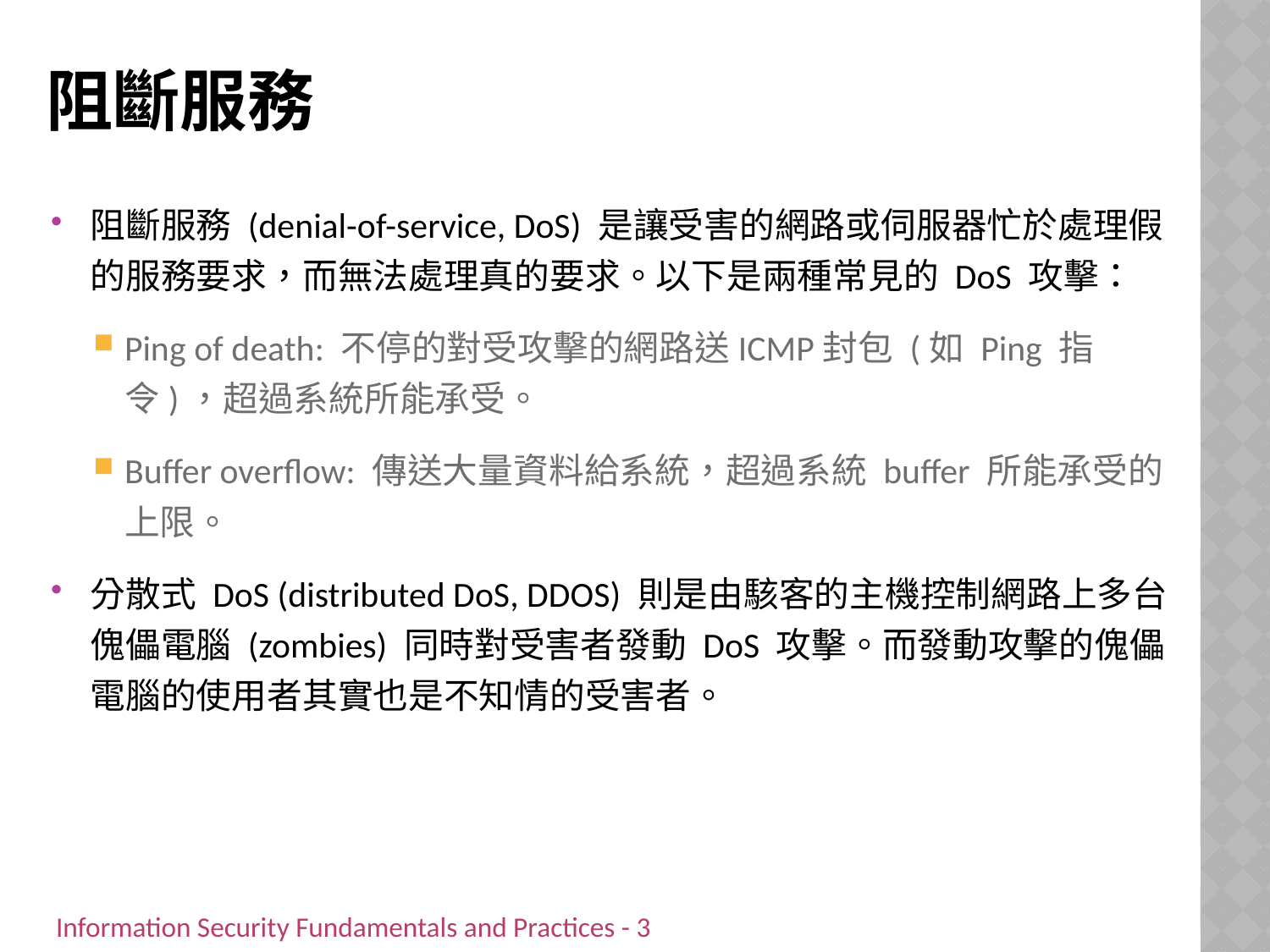

# 阻斷服務
阻斷服務 (denial-of-service, DoS) 是讓受害的網路或伺服器忙於處理假的服務要求，而無法處理真的要求。以下是兩種常見的 DoS 攻擊：
Ping of death: 不停的對受攻擊的網路送ICMP封包 (如 Ping 指令)，超過系統所能承受。
Buffer overflow: 傳送大量資料給系統，超過系統 buffer 所能承受的上限。
分散式 DoS (distributed DoS, DDOS) 則是由駭客的主機控制網路上多台傀儡電腦 (zombies) 同時對受害者發動 DoS 攻擊。而發動攻擊的傀儡電腦的使用者其實也是不知情的受害者。